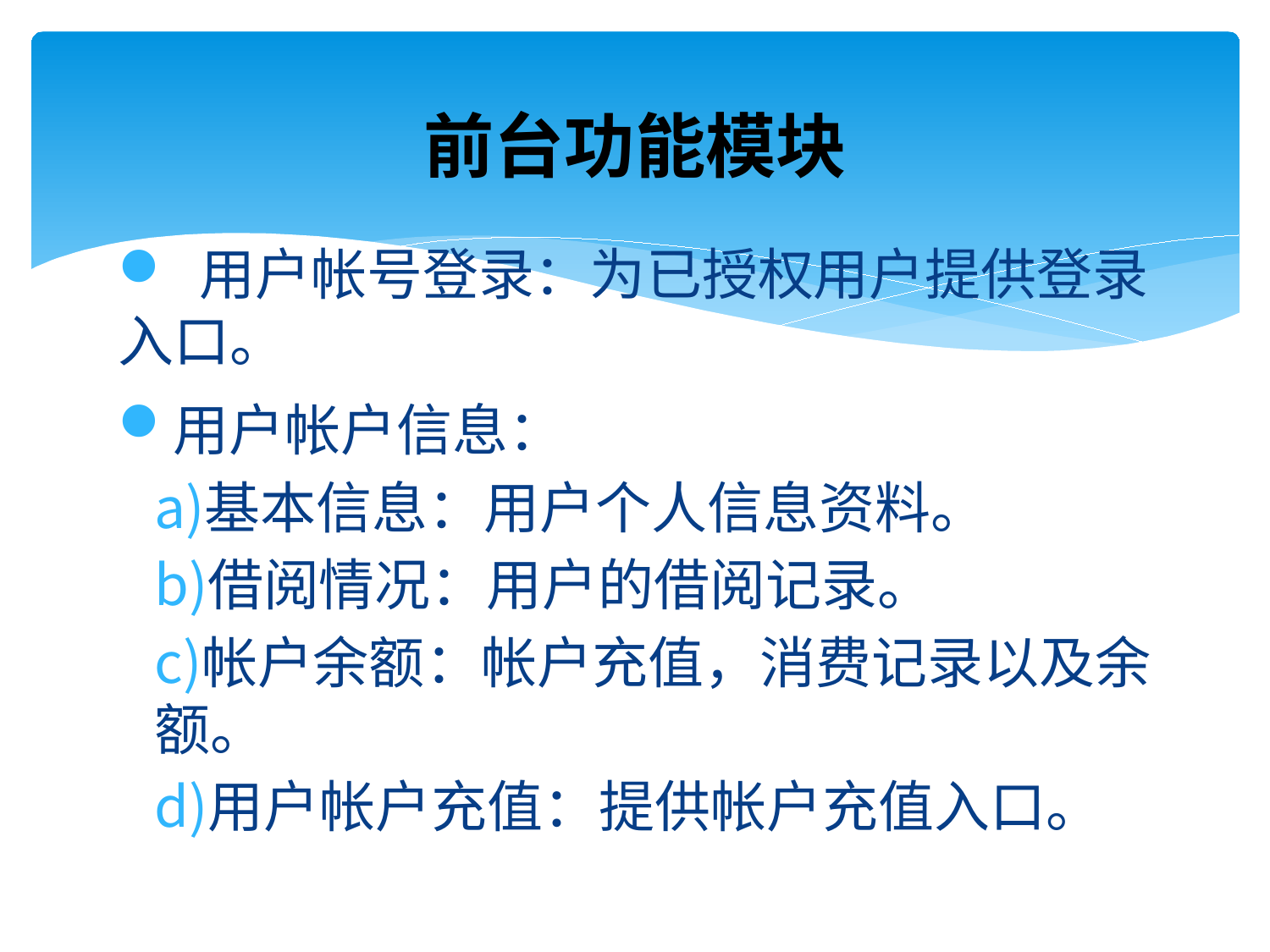

#
前台功能模块
 用户帐号登录：为已授权用户提供登录入口。
用户帐户信息：
基本信息：用户个人信息资料。
借阅情况：用户的借阅记录。
帐户余额：帐户充值，消费记录以及余额。
用户帐户充值：提供帐户充值入口。